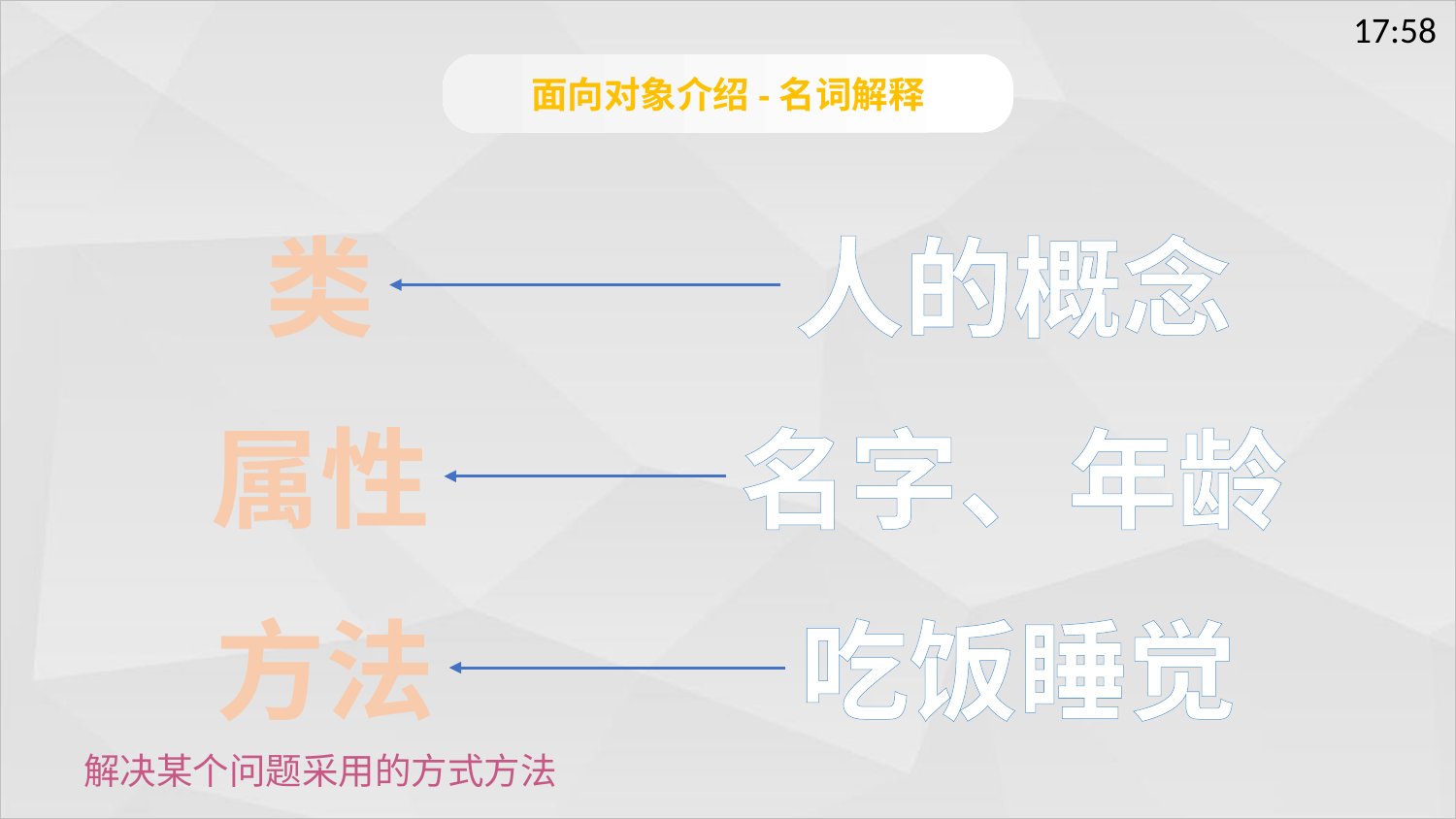

面向对象介绍-名词解释
类
人的概念
属性
名字、年龄
方法
吃饭睡觉
解决某个问题采用的方式方法